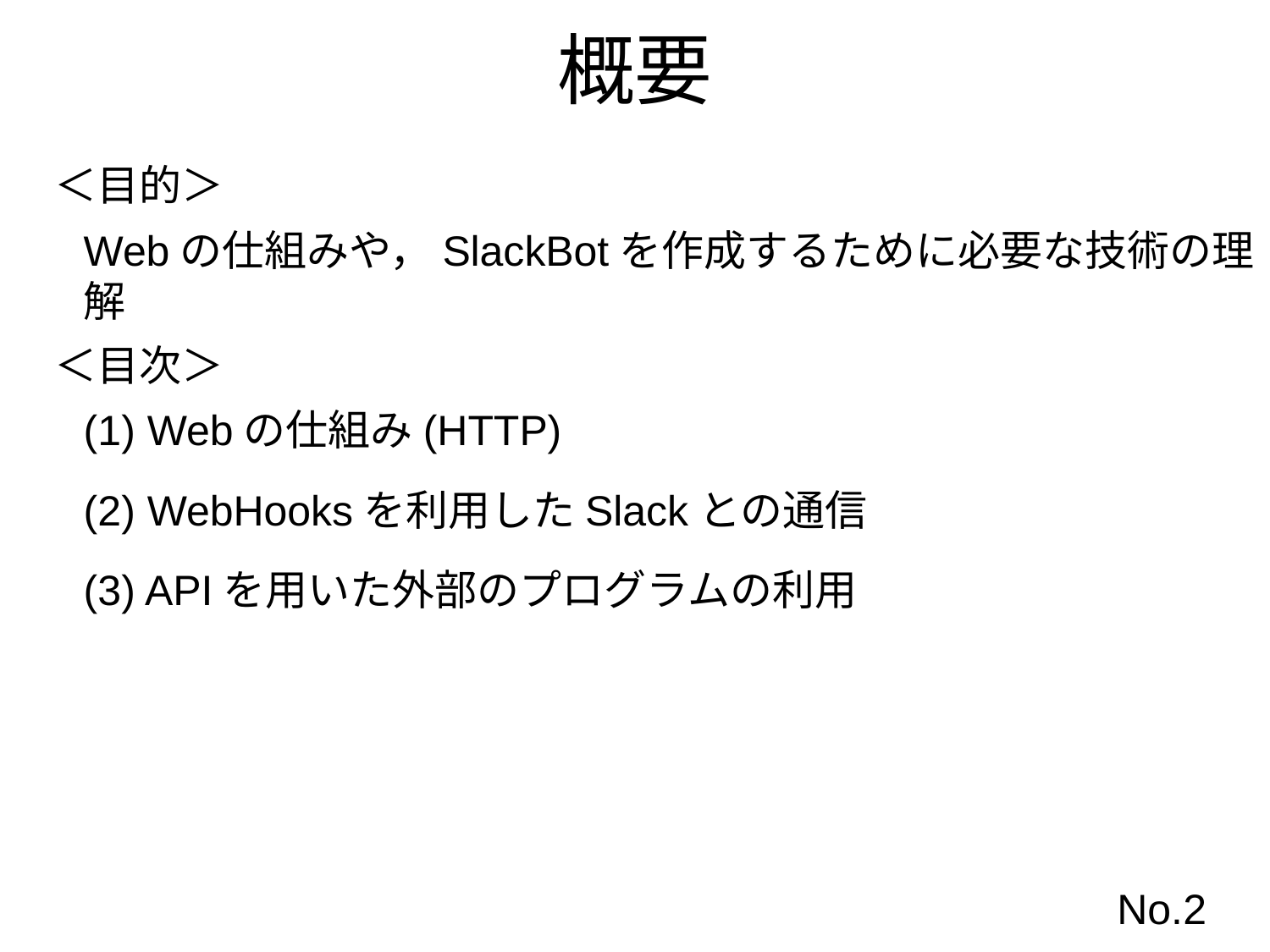

# 概要
＜目的＞
Webの仕組みや，SlackBotを作成するために必要な技術の理解
＜目次＞
(1) Webの仕組み(HTTP)
(2) WebHooksを利用したSlackとの通信
(3) APIを用いた外部のプログラムの利用
No.2